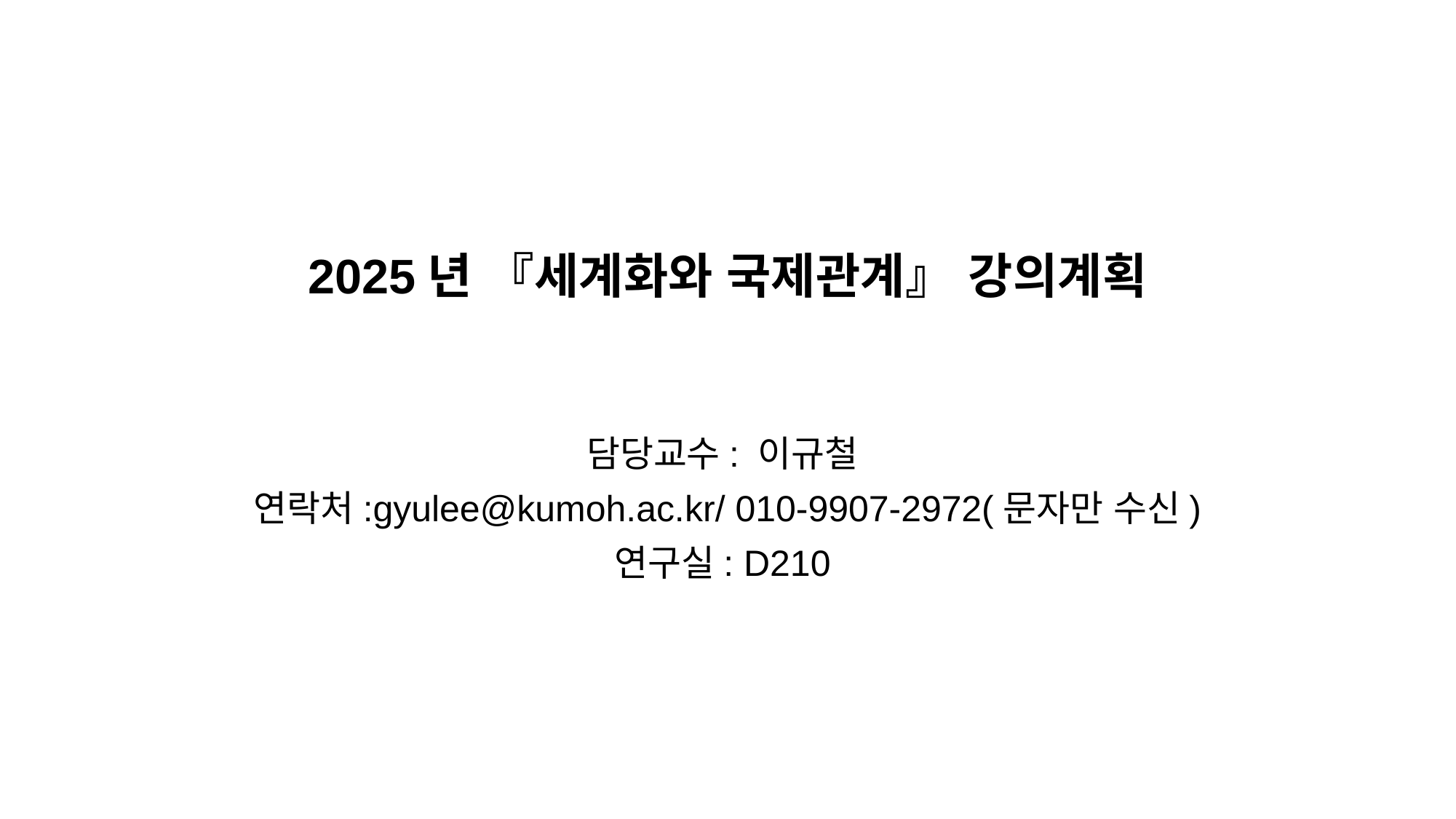

# 2025년 『세계화와 국제관계』 강의계획
담당교수: 이규철
연락처:gyulee@kumoh.ac.kr/ 010-9907-2972(문자만 수신)
연구실: D210